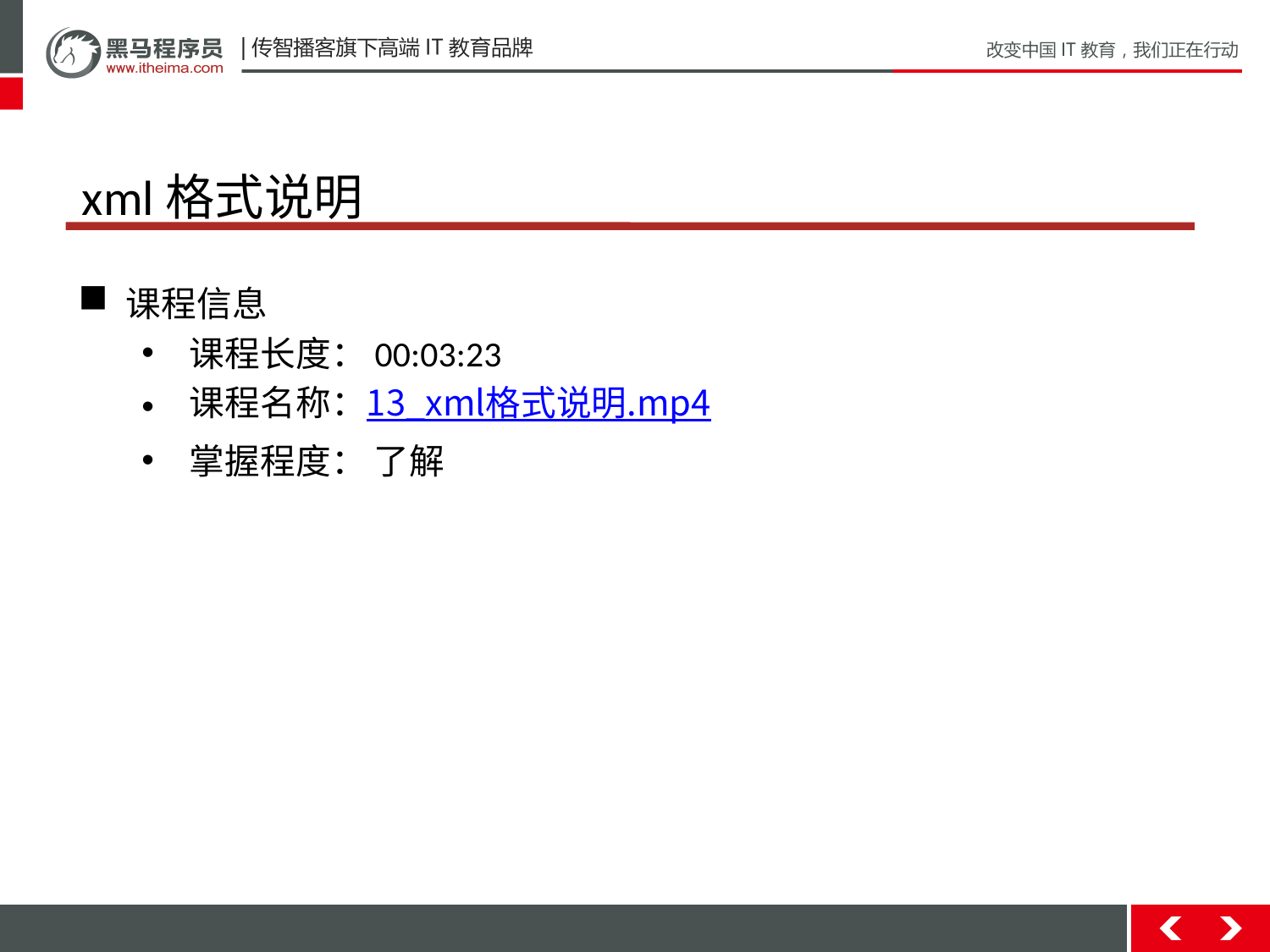

# xml格式说明

课程信息
课程长度：00:03:23
课程名称：13_xml格式说明.mp4
掌握程度： 了解